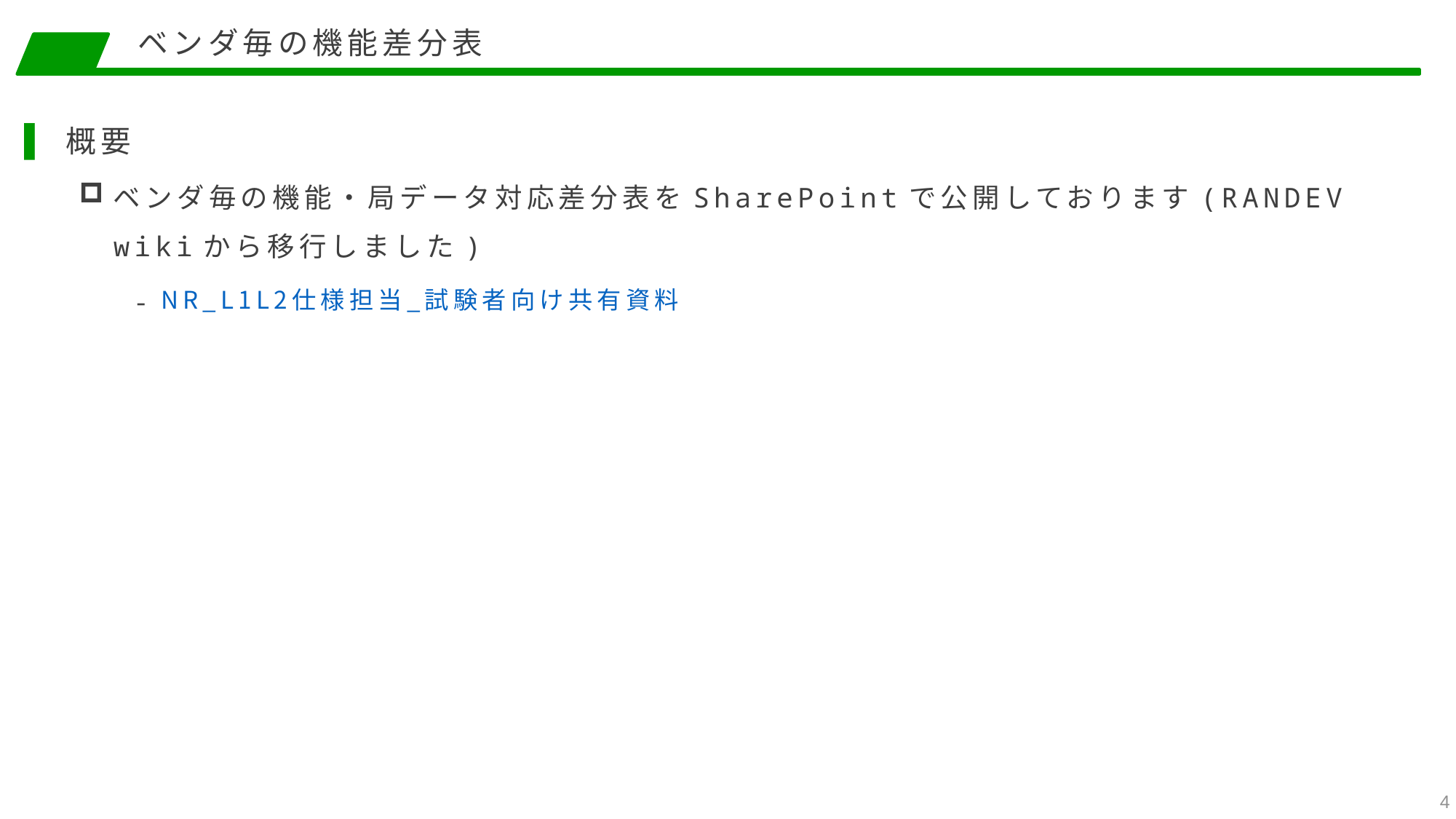

# ベンダ毎の機能差分表
試験/運用
概要
ベンダ毎の機能・局データ対応差分表をSharePointで公開しております(RANDEV wikiから移行しました)
NR_L1L2仕様担当_試験者向け共有資料

4